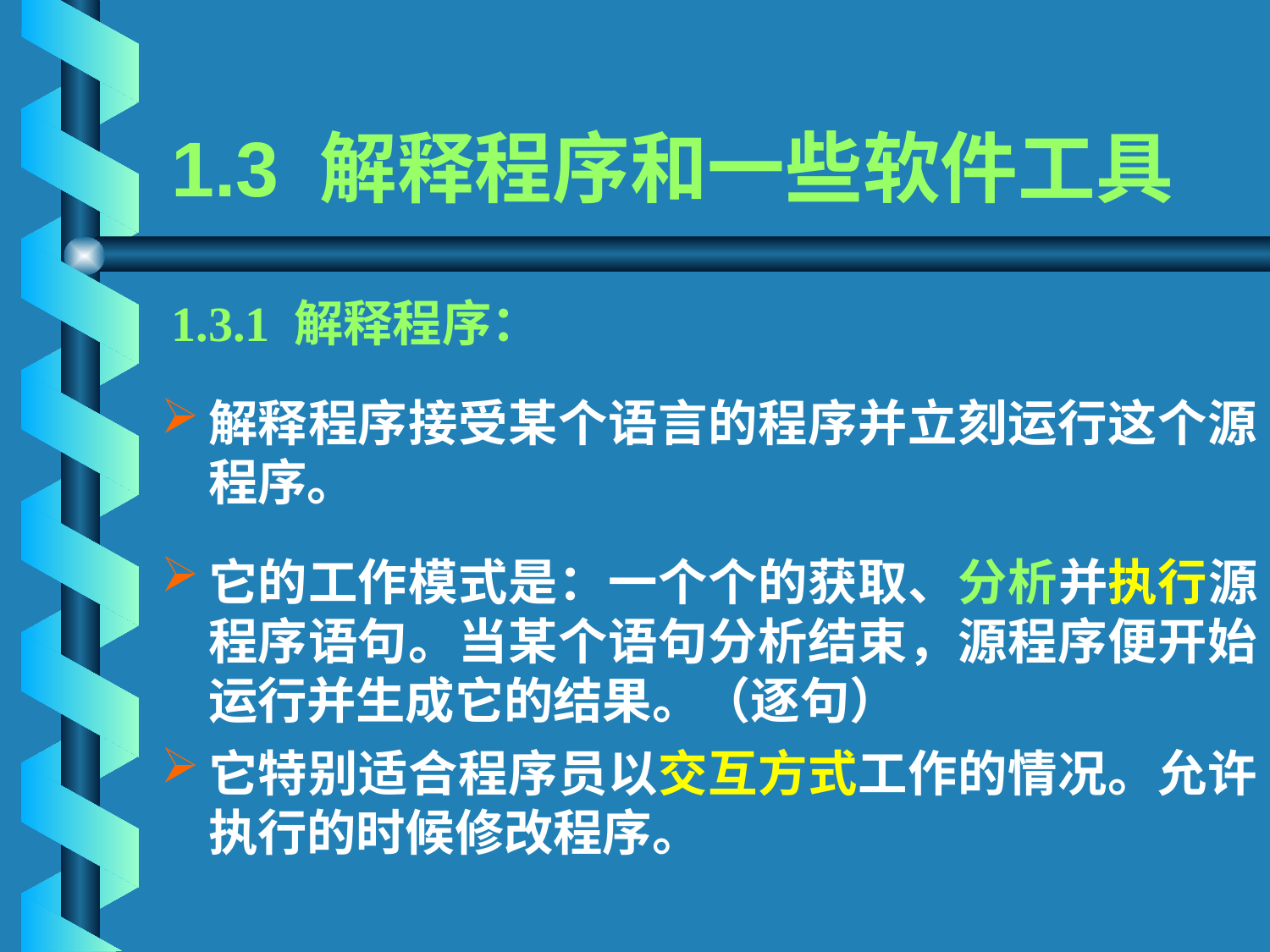

# 1.3 解释程序和一些软件工具
1.3.1 解释程序：
解释程序接受某个语言的程序并立刻运行这个源程序。
它的工作模式是：一个个的获取、分析并执行源程序语句。当某个语句分析结束，源程序便开始运行并生成它的结果。（逐句）
它特别适合程序员以交互方式工作的情况。允许执行的时候修改程序。